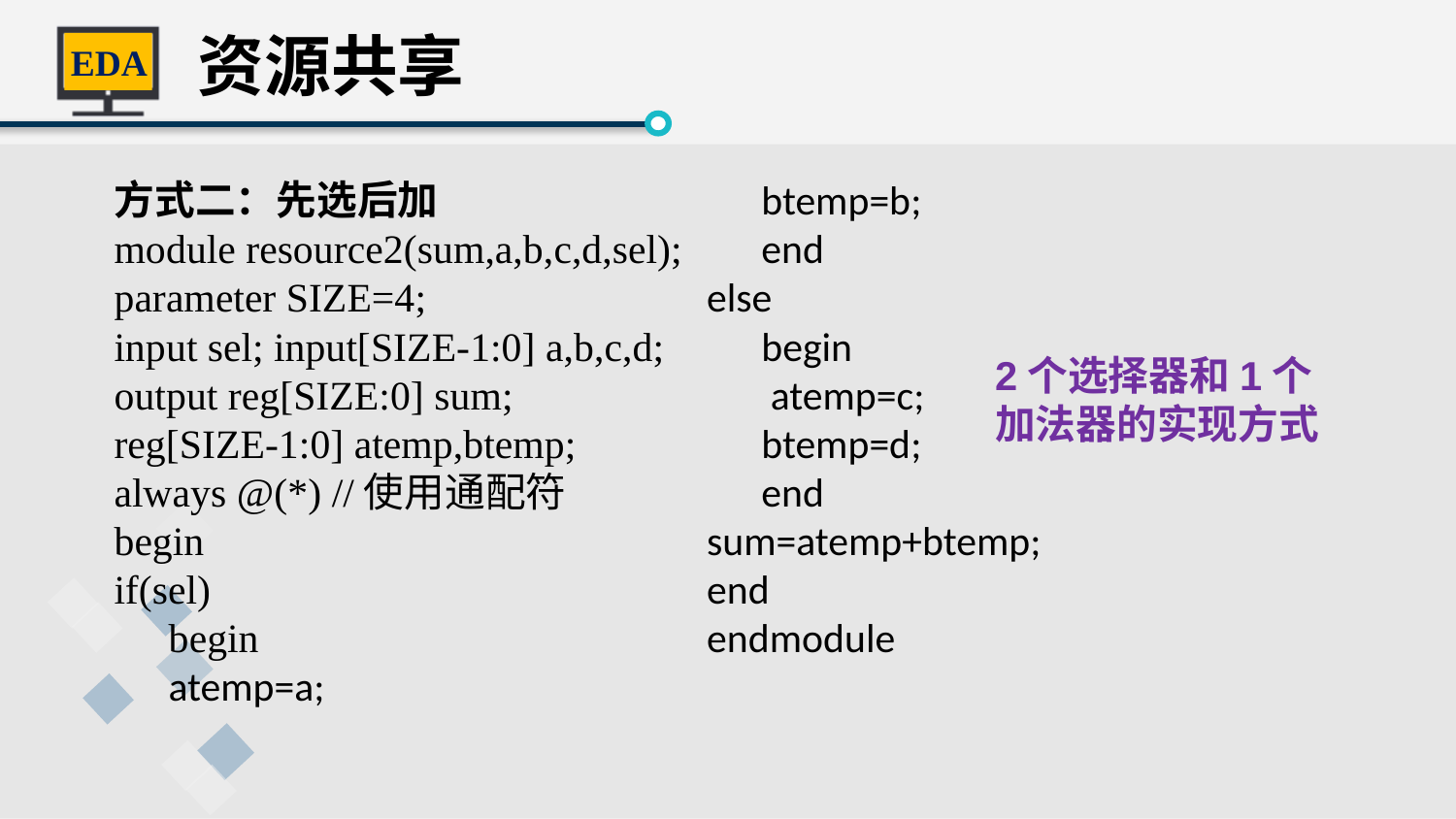

资源共享
方式二：先选后加
module resource2(sum,a,b,c,d,sel);
parameter SIZE=4;
input sel; input[SIZE-1:0] a,b,c,d;
output reg[SIZE:0] sum;
reg[SIZE-1:0] atemp,btemp;
always @(*) //使用通配符
begin
if(sel)
begin
atemp=a;
btemp=b;
end
else
begin
 atemp=c;
btemp=d;
end
sum=atemp+btemp;
end
endmodule
2个选择器和1个加法器的实现方式